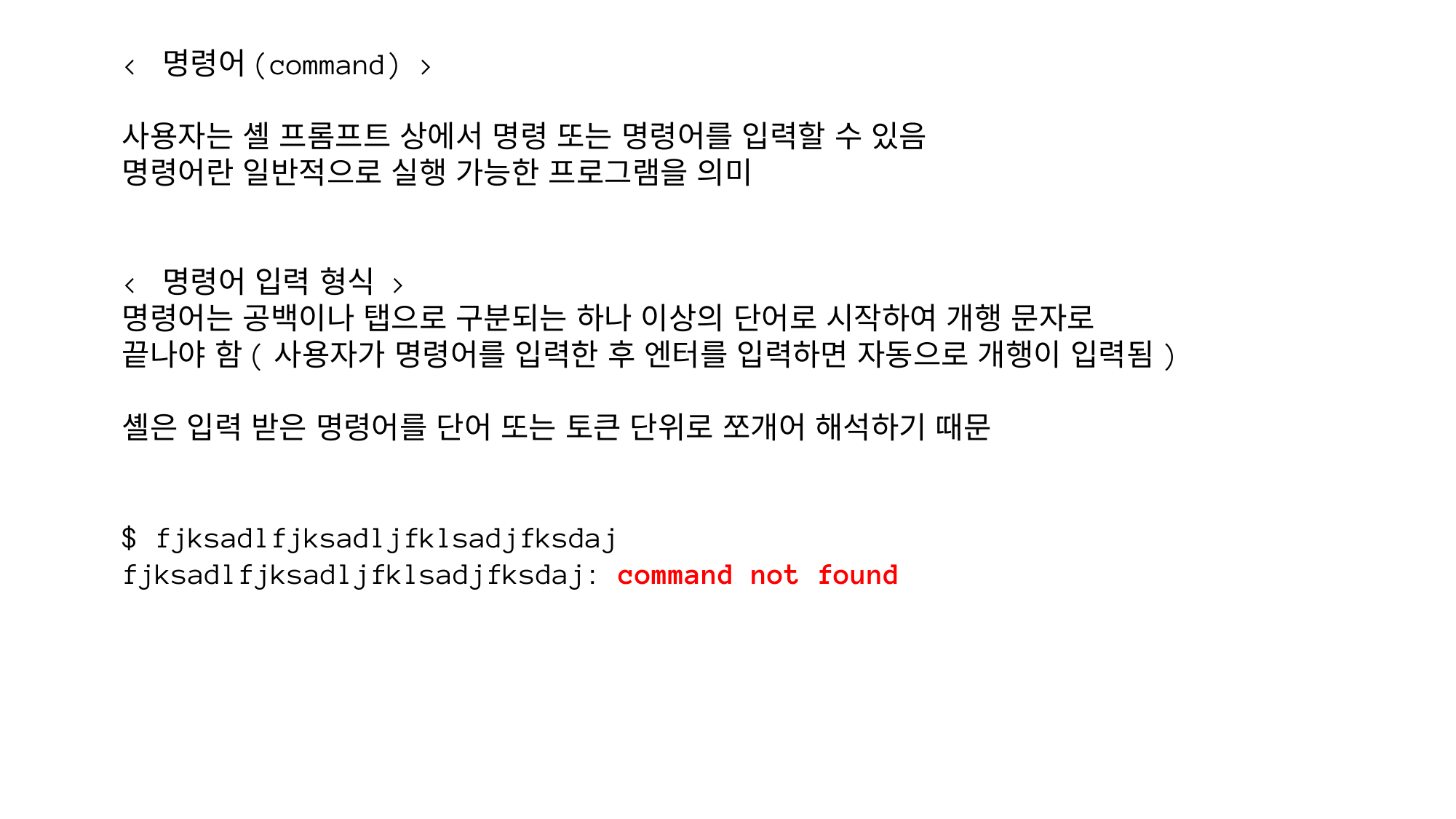

< 명령어(command) >

사용자는 셸 프롬프트 상에서 명령 또는 명령어를 입력할 수 있음
명령어란 일반적으로 실행 가능한 프로그램을 의미

< 명령어 입력 형식 >
명령어는 공백이나 탭으로 구분되는 하나 이상의 단어로 시작하여 개행 문자로
끝나야 함(사용자가 명령어를 입력한 후 엔터를 입력하면 자동으로 개행이 입력됨)

셸은 입력 받은 명령어를 단어 또는 토큰 단위로 쪼개어 해석하기 때문

$ fjksadlfjksadljfklsadjfksdaj
fjksadlfjksadljfklsadjfksdaj: command not found